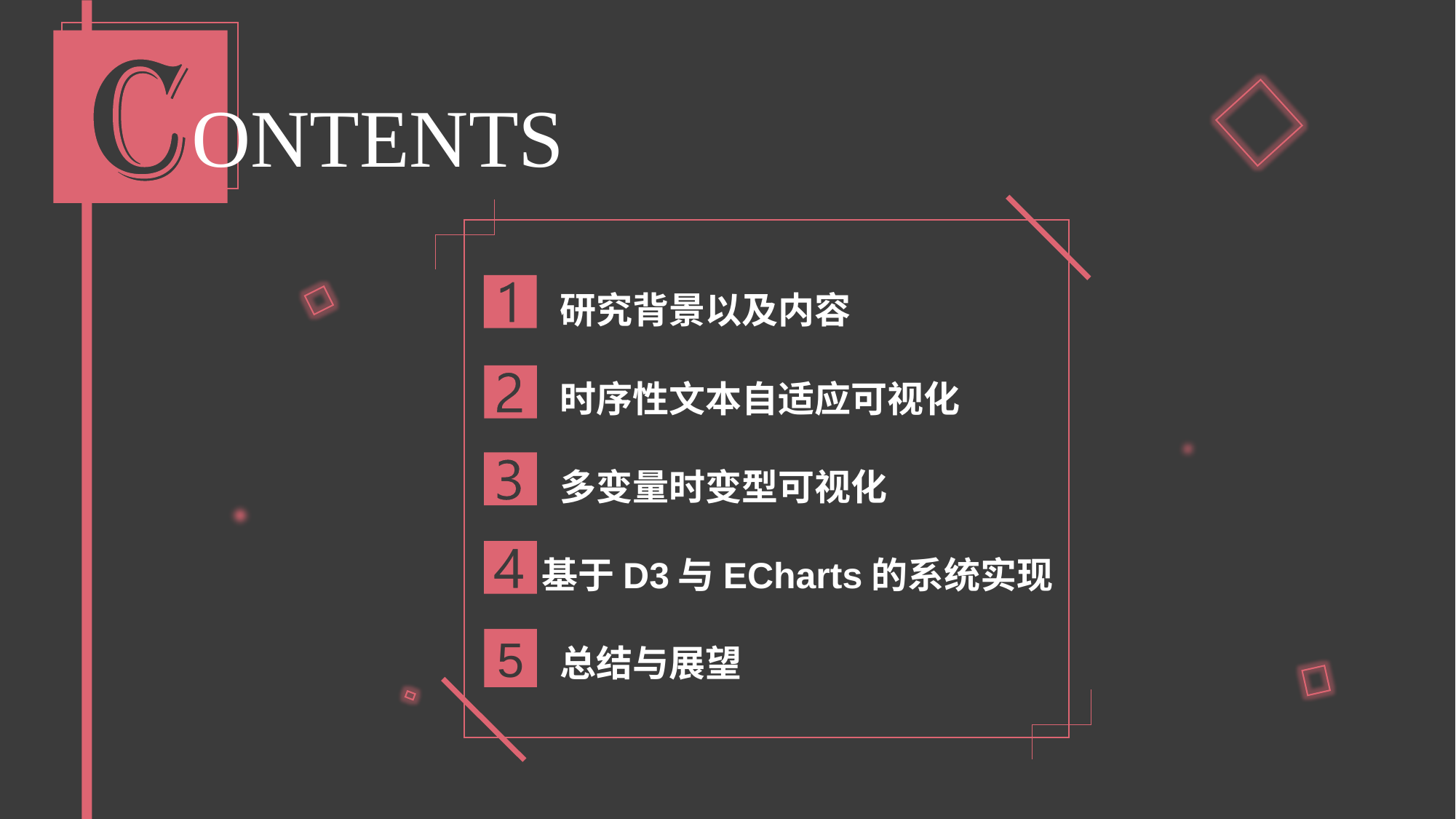

ONTENTS

研究背景以及内容

时序性文本自适应可视化

多变量时变型可视化

基于D3与ECharts的系统实现
5
总结与展望